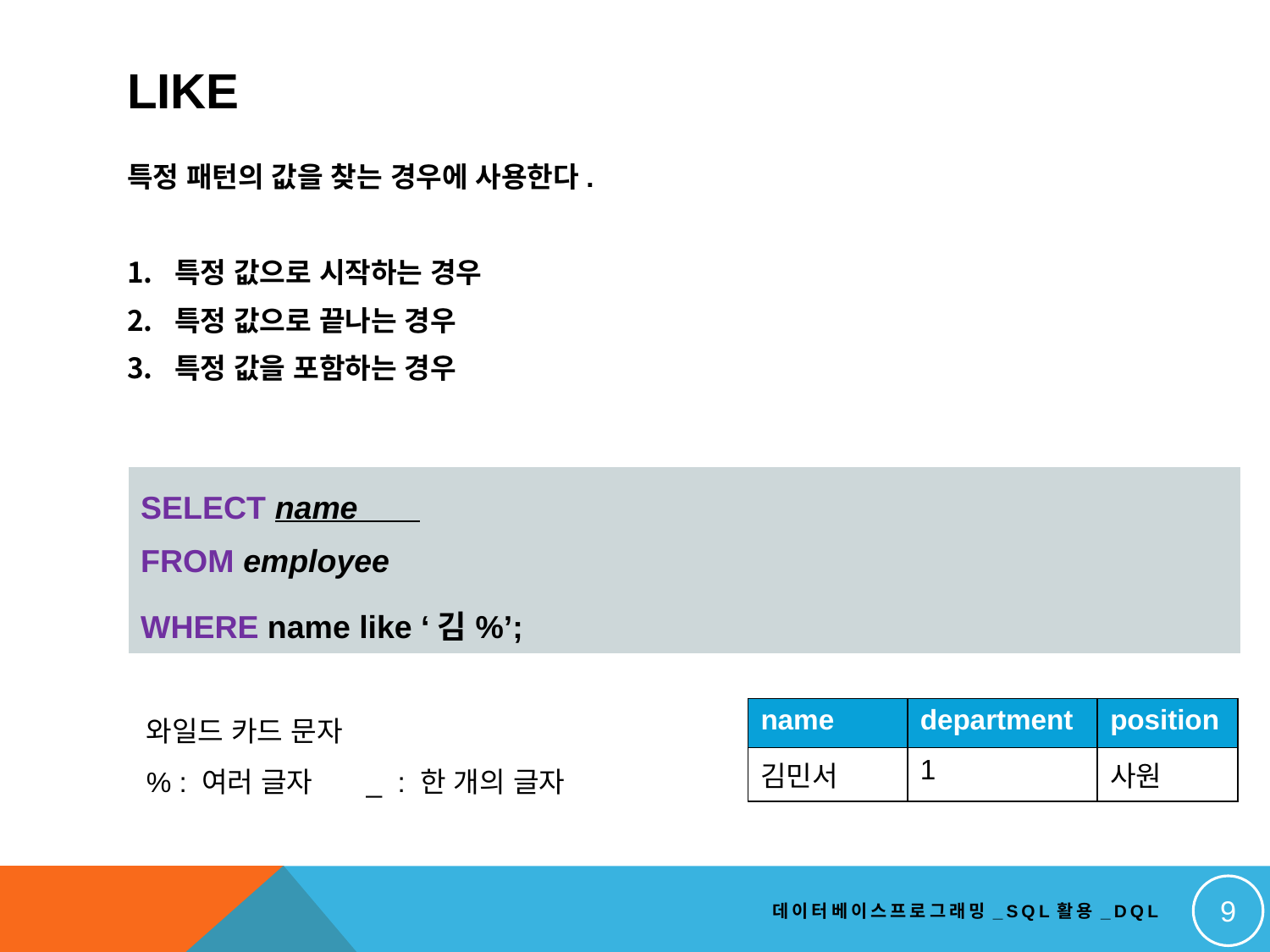

# LIKE
특정 패턴의 값을 찾는 경우에 사용한다.

특정 값으로 시작하는 경우
특정 값으로 끝나는 경우
특정 값을 포함하는 경우
| SELECT name FROM employee WHERE name like ‘김%’; |
| --- |
와일드 카드 문자
% : 여러 글자      _  : 한 개의 글자
| name | department | position |
| --- | --- | --- |
| 김민서 | 1 | 사원 |
| --- | --- | --- |
9
데이터베이스프로그래밍_SQL활용_DQL